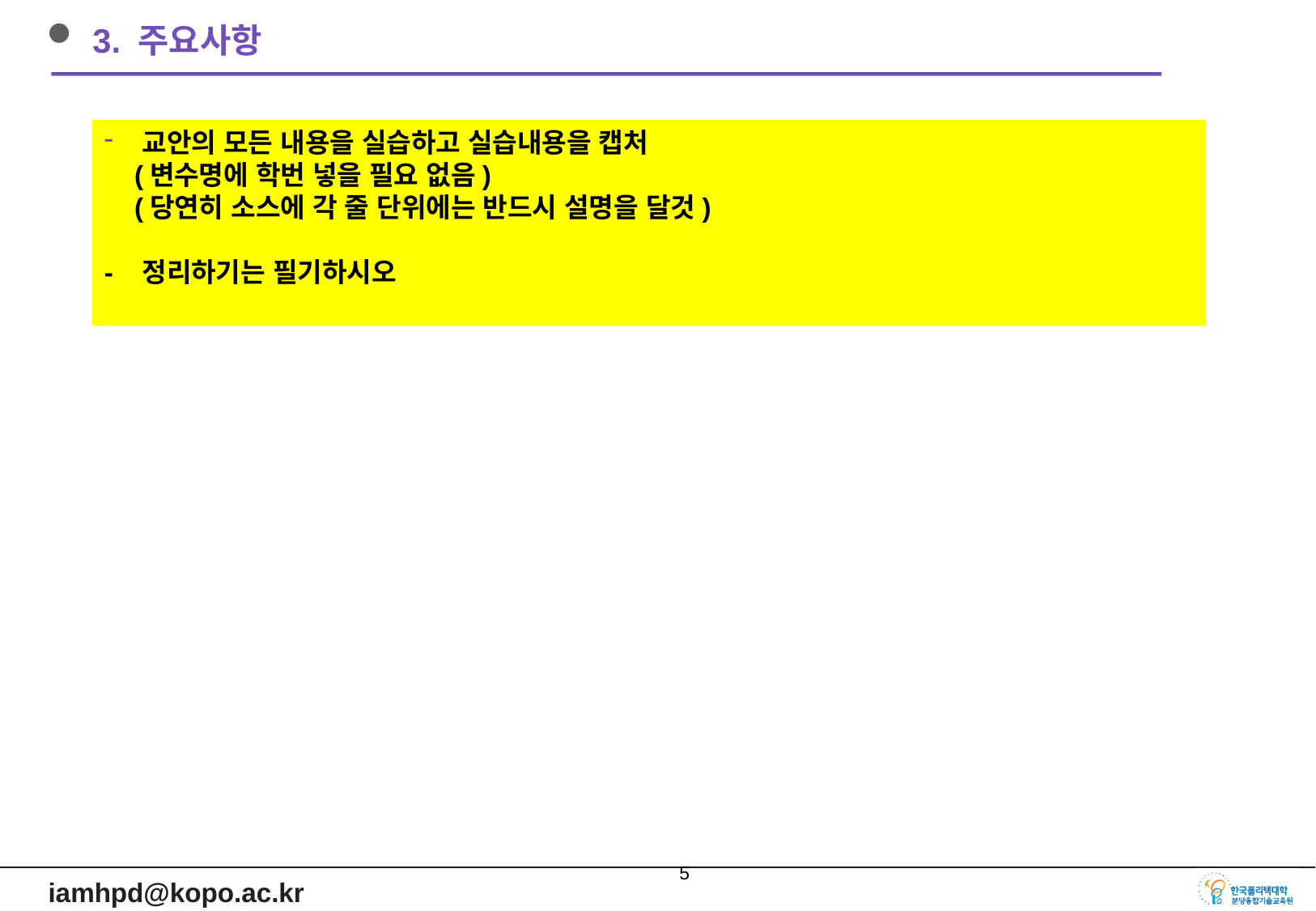

3. 주요사항
교안의 모든 내용을 실습하고 실습내용을 캡처
    (변수명에 학번 넣을 필요 없음)
    (당연히 소스에 각 줄 단위에는 반드시 설명을 달것)

-   정리하기는 필기하시오

5